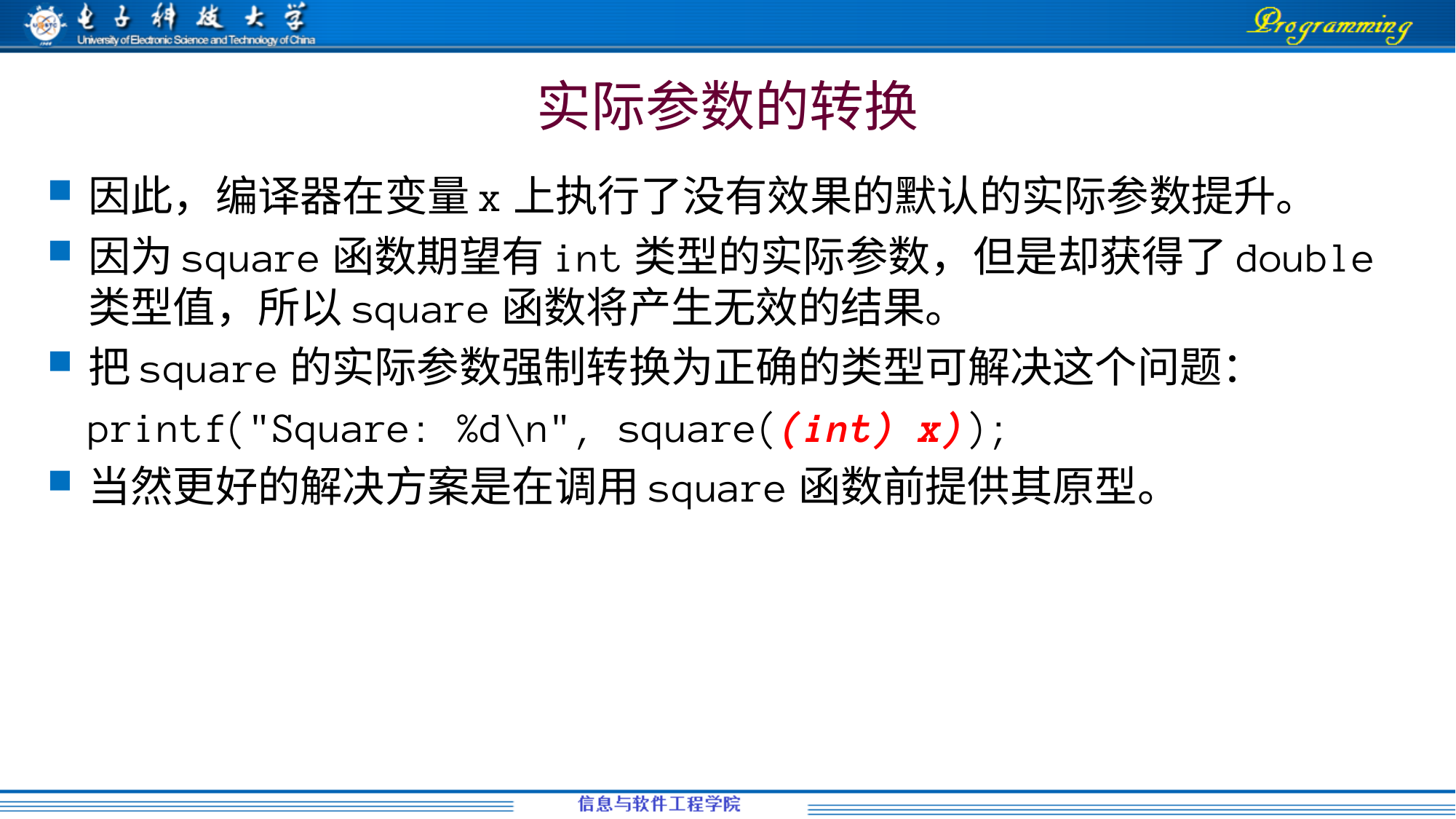

# 实际参数的转换
因此，编译器在变量x上执行了没有效果的默认的实际参数提升。
因为square函数期望有int类型的实际参数，但是却获得了double类型值，所以square函数将产生无效的结果。
把square的实际参数强制转换为正确的类型可解决这个问题：
	printf("Square: %d\n", square((int) x));
当然更好的解决方案是在调用square函数前提供其原型。